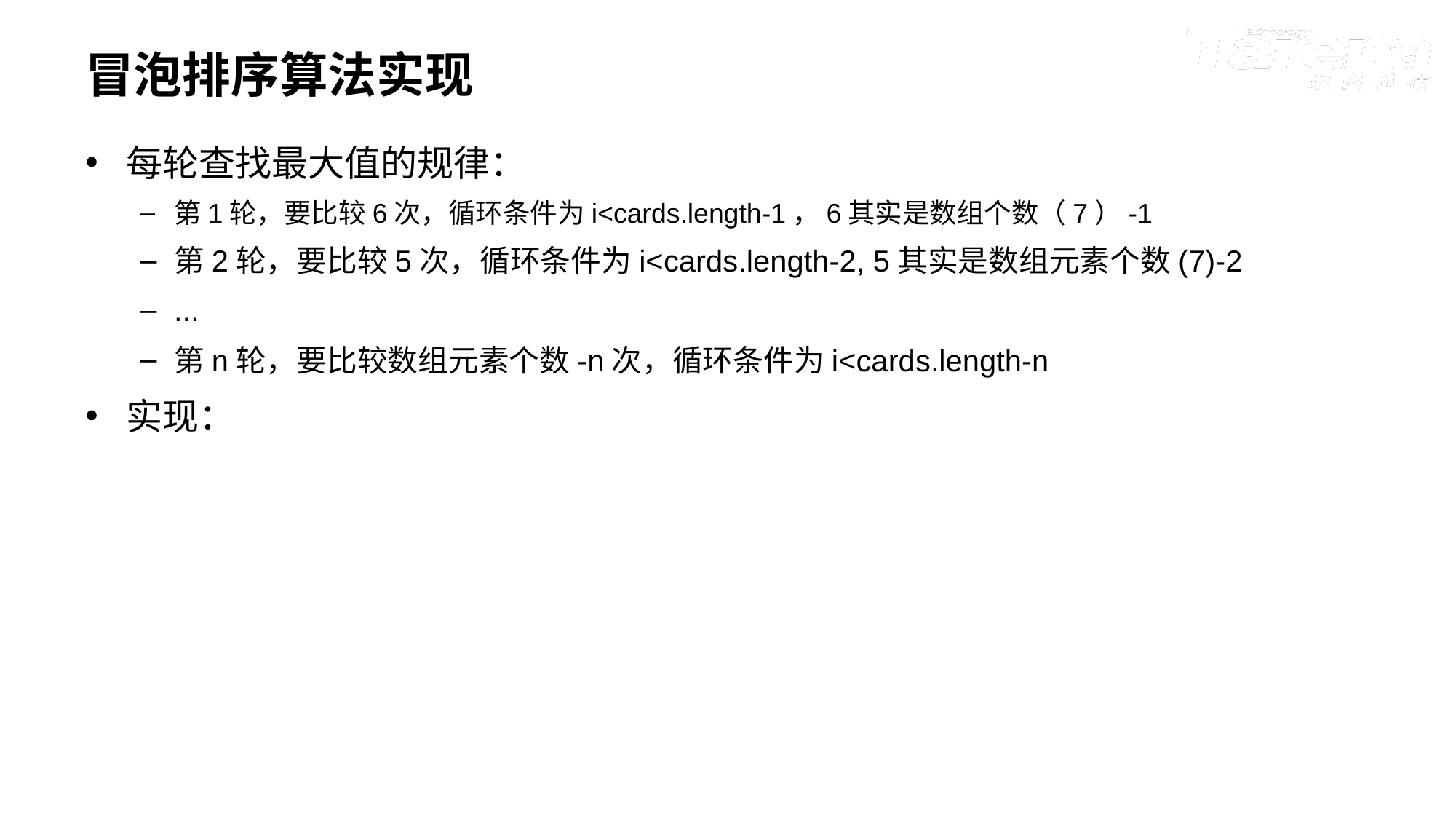

# 冒泡排序算法实现
每轮查找最大值的规律：
第1轮，要比较6次，循环条件为i<cards.length-1，6其实是数组个数（7）-1
第2轮，要比较5次，循环条件为i<cards.length-2, 5其实是数组元素个数(7)-2
...
第n轮，要比较数组元素个数-n次，循环条件为i<cards.length-n
实现：